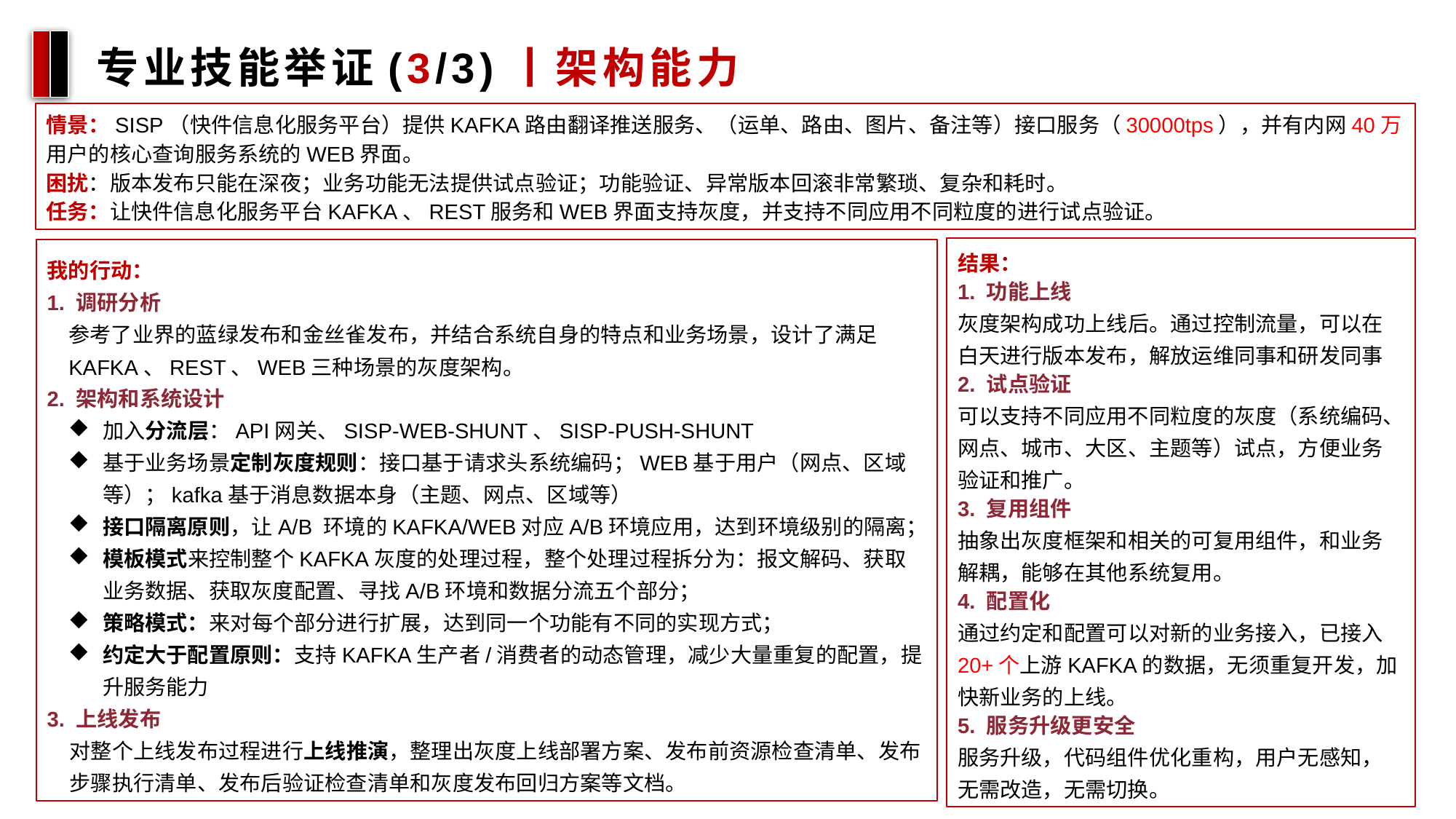

专业技能举证(3/3)丨架构能力
情景：SISP（快件信息化服务平台）提供KAFKA路由翻译推送服务、（运单、路由、图片、备注等）接口服务（30000tps），并有内网40万用户的核心查询服务系统的WEB界面。
困扰：版本发布只能在深夜；业务功能无法提供试点验证；功能验证、异常版本回滚非常繁琐、复杂和耗时。
任务：让快件信息化服务平台KAFKA、REST服务和WEB界面支持灰度，并支持不同应用不同粒度的进行试点验证。
结果：
1. 功能上线
灰度架构成功上线后。通过控制流量，可以在白天进行版本发布，解放运维同事和研发同事
2. 试点验证
可以支持不同应用不同粒度的灰度（系统编码、网点、城市、大区、主题等）试点，方便业务验证和推广。
3. 复用组件
抽象出灰度框架和相关的可复用组件，和业务解耦，能够在其他系统复用。
4. 配置化
通过约定和配置可以对新的业务接入，已接入20+个上游KAFKA的数据，无须重复开发，加快新业务的上线。
5. 服务升级更安全
服务升级，代码组件优化重构，用户无感知，无需改造，无需切换。
我的行动：
1. 调研分析
参考了业界的蓝绿发布和金丝雀发布，并结合系统自身的特点和业务场景，设计了满足KAFKA、REST、WEB三种场景的灰度架构。
2. 架构和系统设计
加入分流层：API网关、SISP-WEB-SHUNT、SISP-PUSH-SHUNT
基于业务场景定制灰度规则：接口基于请求头系统编码；WEB基于用户（网点、区域等）；kafka基于消息数据本身（主题、网点、区域等）
接口隔离原则，让A/B 环境的KAFKA/WEB对应A/B环境应用，达到环境级别的隔离；
模板模式来控制整个KAFKA灰度的处理过程，整个处理过程拆分为：报文解码、获取业务数据、获取灰度配置、寻找A/B环境和数据分流五个部分；
策略模式：来对每个部分进行扩展，达到同一个功能有不同的实现方式；
约定大于配置原则：支持KAFKA生产者/消费者的动态管理，减少大量重复的配置，提升服务能力
3. 上线发布
对整个上线发布过程进行上线推演，整理出灰度上线部署方案、发布前资源检查清单、发布步骤执行清单、发布后验证检查清单和灰度发布回归方案等文档。